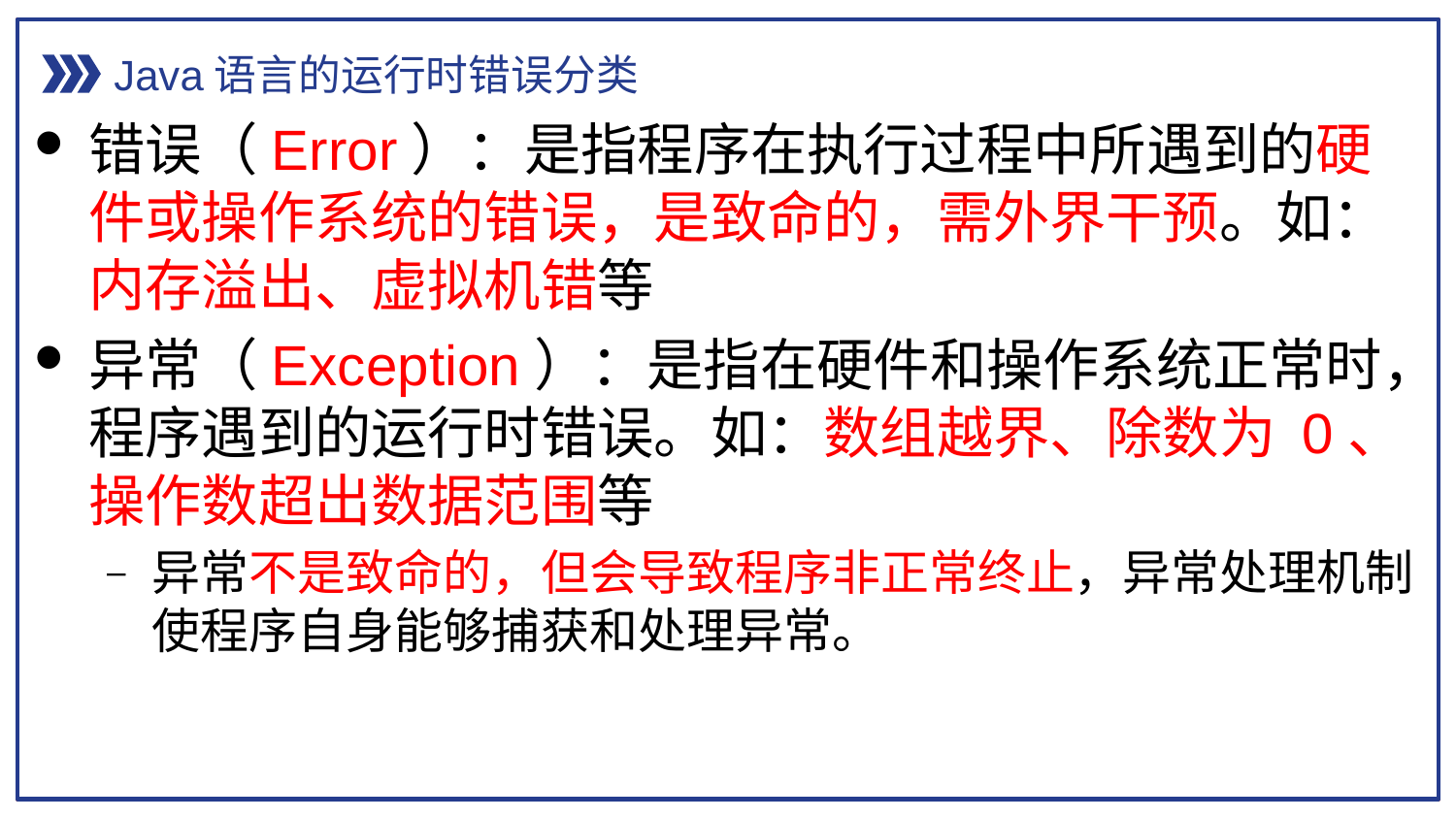

Java语言的运行时错误分类

错误（Error）：是指程序在执行过程中所遇到的硬件或操作系统的错误，是致命的，需外界干预。如：内存溢出、虚拟机错等
异常（Exception）：是指在硬件和操作系统正常时，程序遇到的运行时错误。如：数组越界、除数为 0、操作数超出数据范围等
异常不是致命的，但会导致程序非正常终止，异常处理机制使程序自身能够捕获和处理异常。